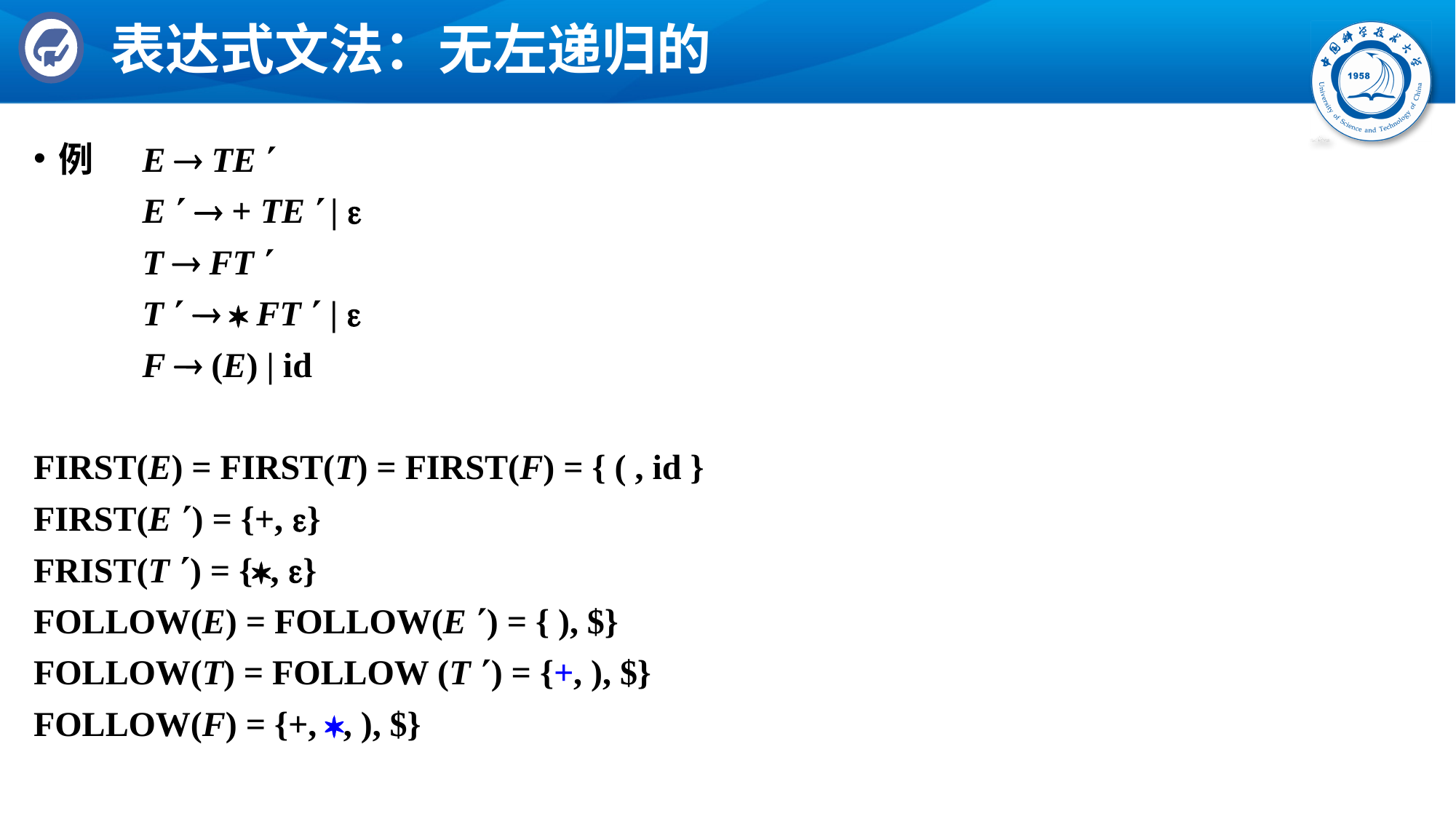

# 表达式文法：无左递归的
例 	E → TE ′
	  	E ′ → + TE ′ | ε
     	T → FT ′
     	T ′ → ∗ FT ′ | ε
     	F → (E) | id

FIRST(E) = FIRST(T) = FIRST(F) = { ( , id }
FIRST(E ′) = {+, ε}
FRIST(T ′) = {∗, ε}
FOLLOW(E) = FOLLOW(E ′) = { ), $}
FOLLOW(T) = FOLLOW (T ′) = {+, ), $}
FOLLOW(F) = {+, ∗, ), $}